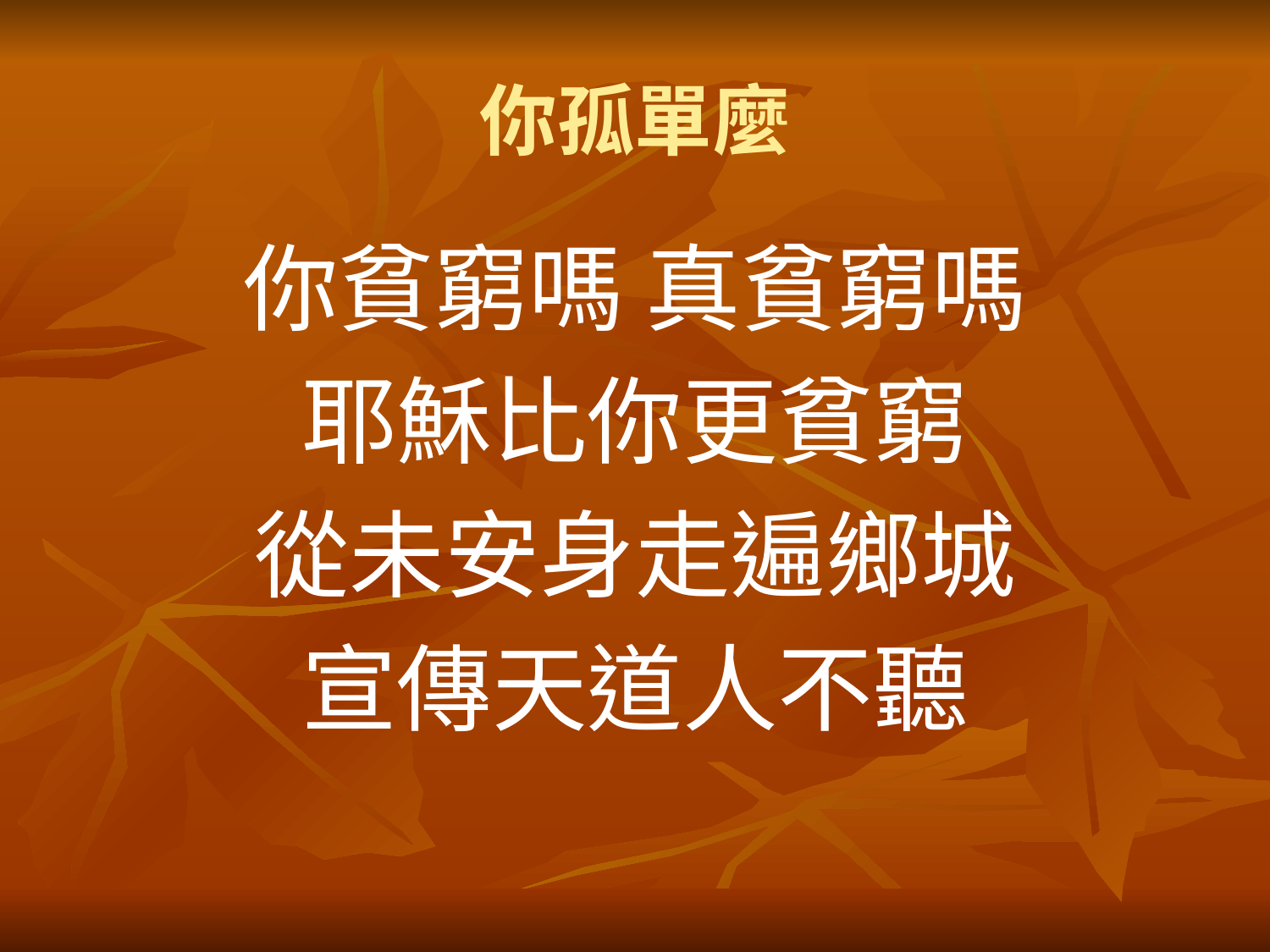

# 你孤單麼
你貧窮嗎 真貧窮嗎
耶穌比你更貧窮
從未安身走遍鄉城
宣傳天道人不聽